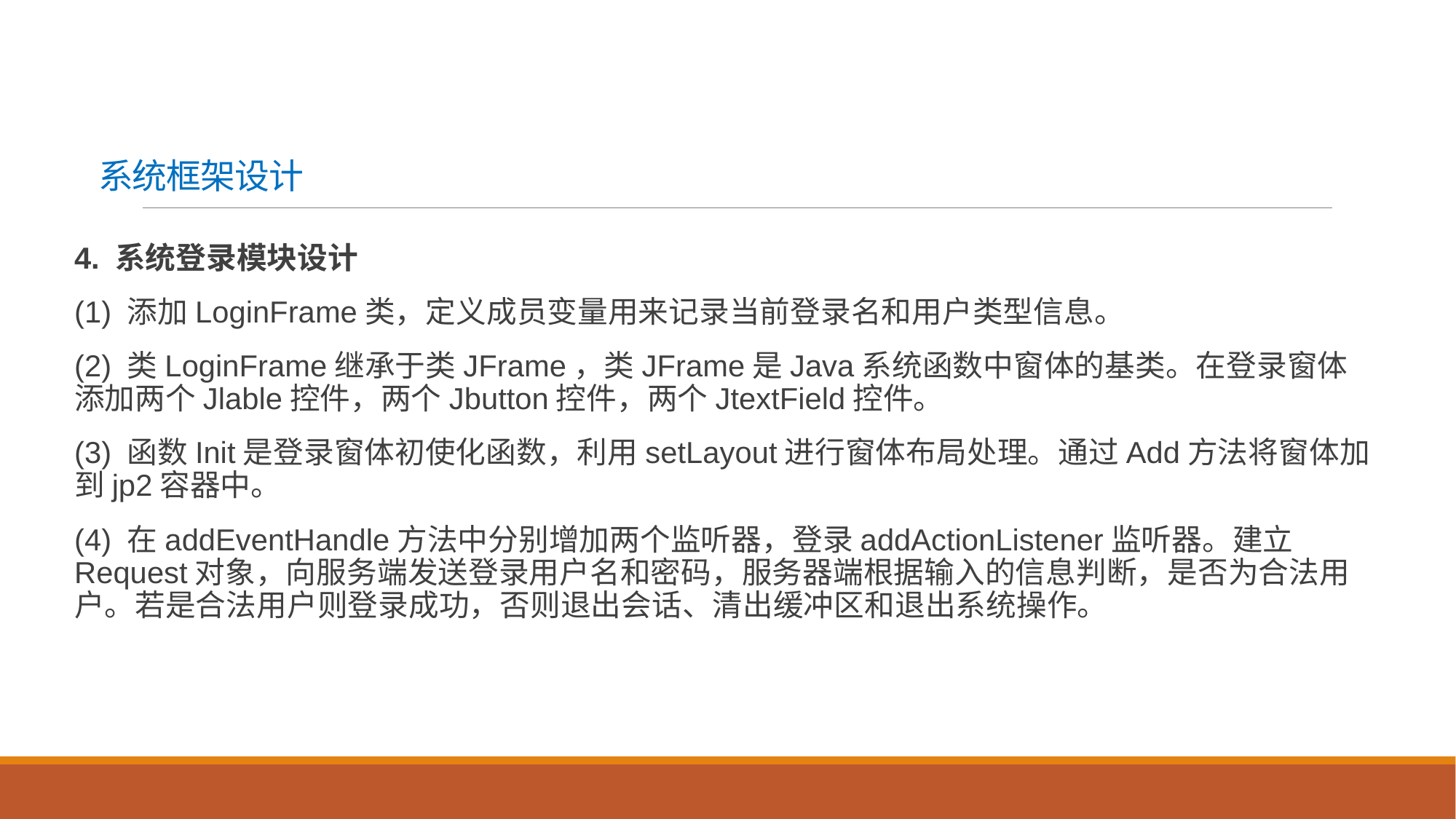

# 系统框架设计
4. 系统登录模块设计
(1) 添加LoginFrame类，定义成员变量用来记录当前登录名和用户类型信息。
(2) 类LoginFrame继承于类JFrame，类JFrame是Java系统函数中窗体的基类。在登录窗体添加两个Jlable控件，两个Jbutton控件，两个JtextField控件。
(3) 函数Init是登录窗体初使化函数，利用setLayout进行窗体布局处理。通过Add方法将窗体加到jp2容器中。
(4) 在addEventHandle方法中分别增加两个监听器，登录addActionListener监听器。建立Request对象，向服务端发送登录用户名和密码，服务器端根据输入的信息判断，是否为合法用户。若是合法用户则登录成功，否则退出会话、清出缓冲区和退出系统操作。